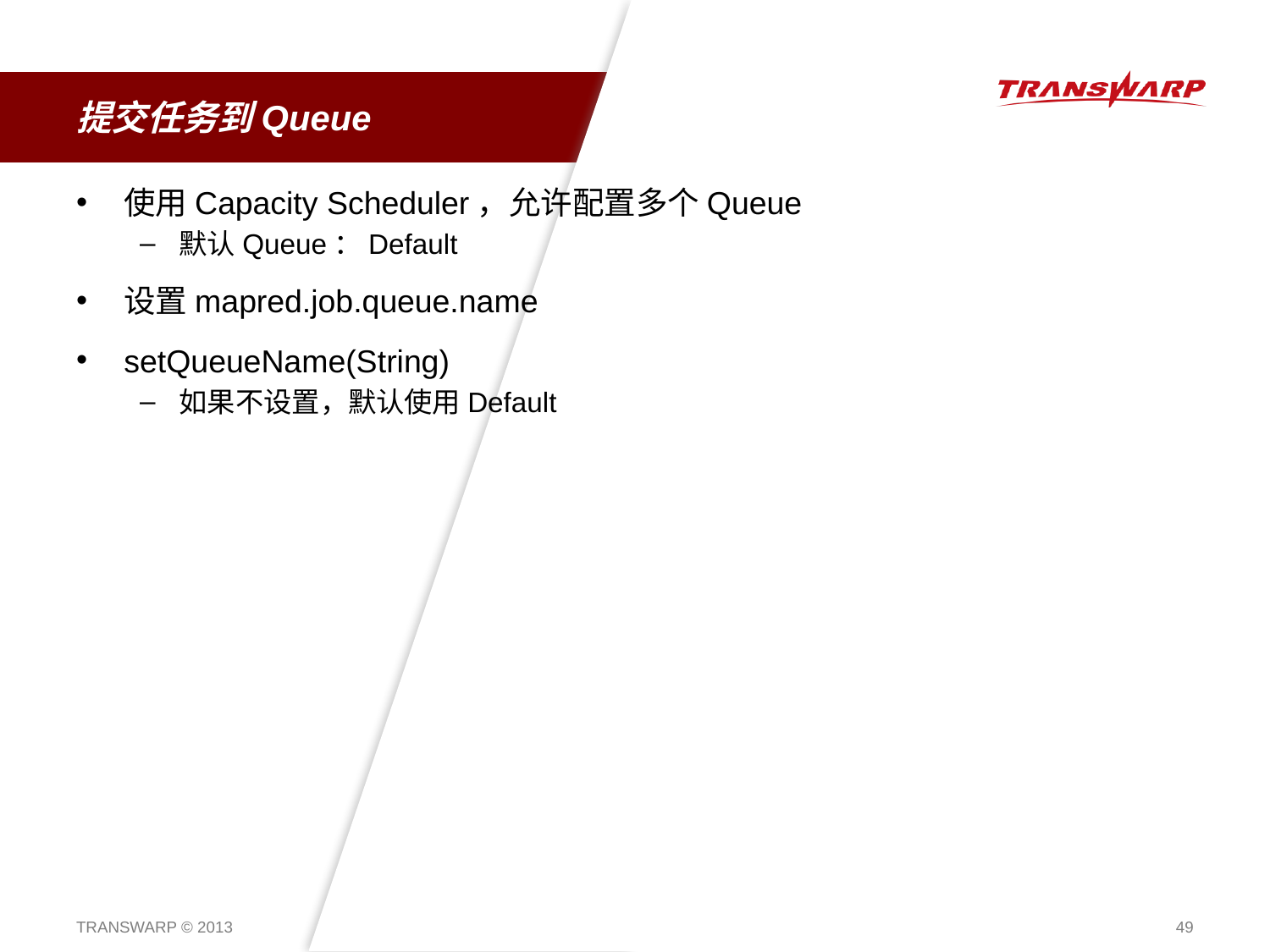

# 提交任务到Queue
使用Capacity Scheduler，允许配置多个Queue
默认Queue：Default
设置mapred.job.queue.name
setQueueName(String)
如果不设置，默认使用Default
TRANSWARP © 2013
49